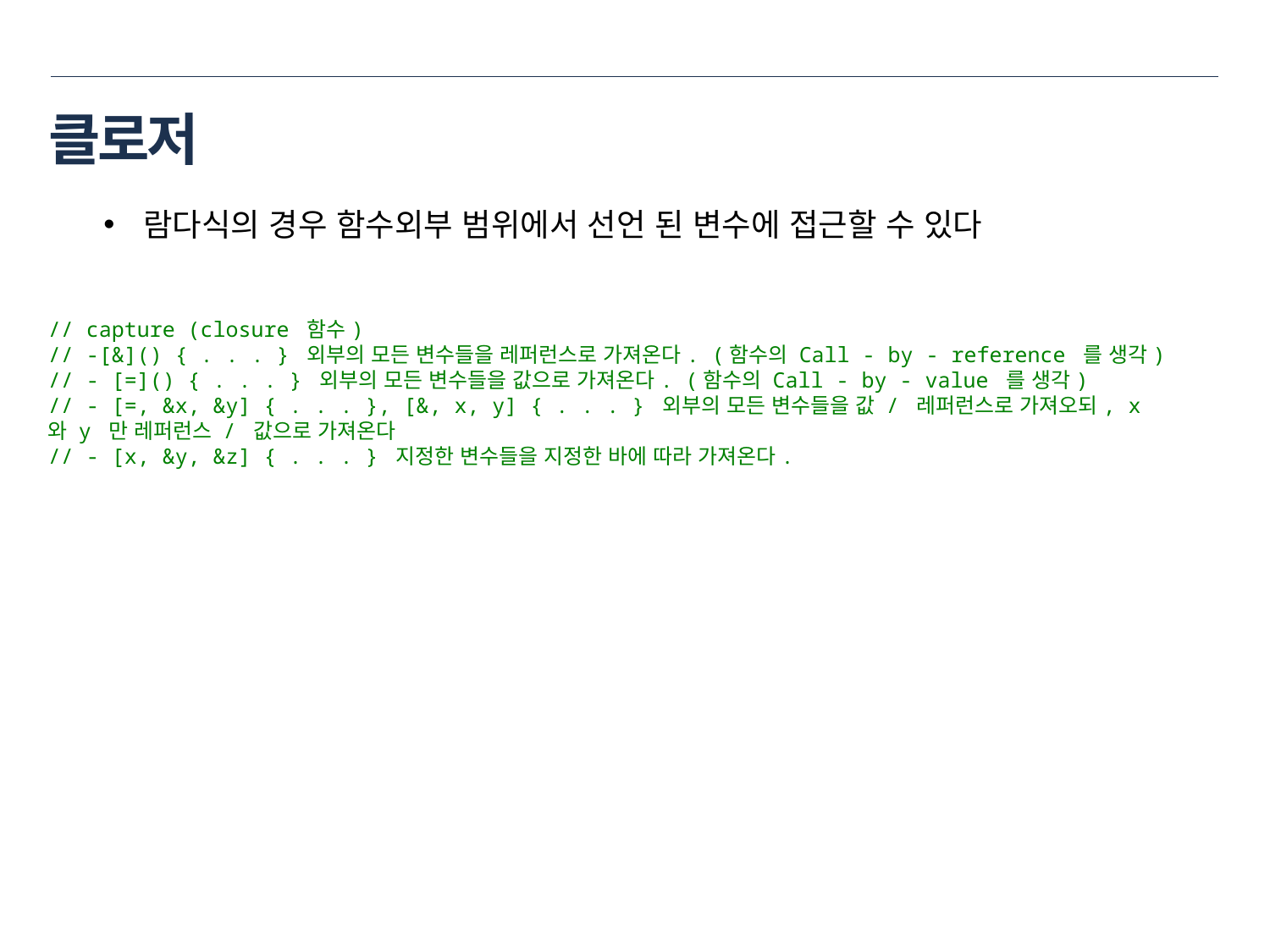

# 클로저

람다식의 경우 함수외부 범위에서 선언 된 변수에 접근할 수 있다

// capture (closure 함수)
// -[&]() { . . . } 외부의 모든 변수들을 레퍼런스로 가져온다. (함수의 Call - by - reference 를 생각)
// - [=]() { . . . } 외부의 모든 변수들을 값으로 가져온다. (함수의 Call - by - value 를 생각)
// - [=, &x, &y] { . . . }, [&, x, y] { . . . } 외부의 모든 변수들을 값 / 레퍼런스로 가져오되, x 와 y 만 레퍼런스 / 값으로 가져온다
// - [x, &y, &z] { . . . } 지정한 변수들을 지정한 바에 따라 가져온다.